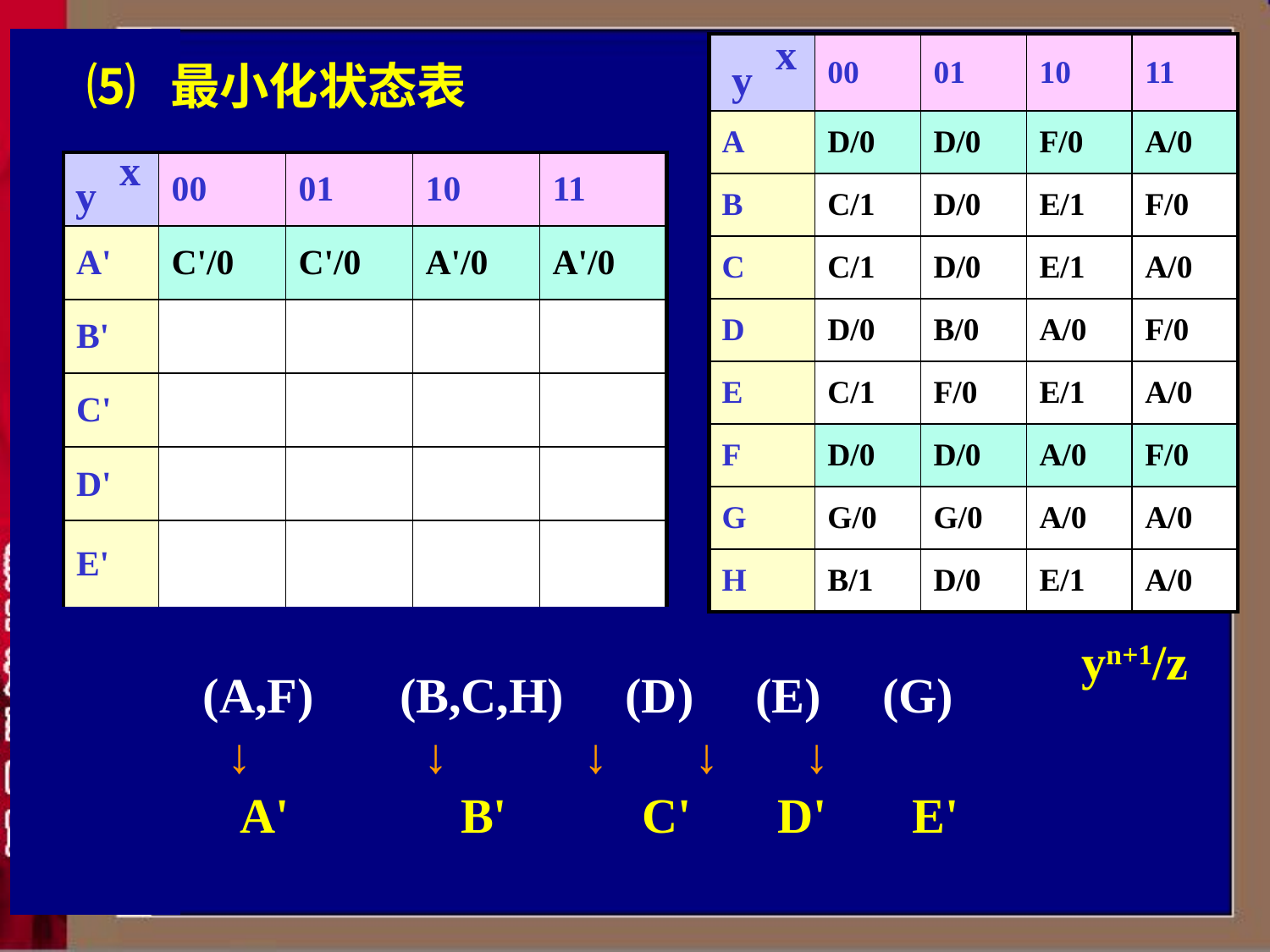

x
y

|  | 00 | 01 | 10 | 11 |
| --- | --- | --- | --- | --- |
| A | D/0 | D/0 | F/0 | A/0 |
| B | C/1 | D/0 | E/1 | F/0 |
| C | C/1 | D/0 | E/1 | A/0 |
| D | D/0 | B/0 | A/0 | F/0 |
| E | C/1 | F/0 | E/1 | A/0 |
| F | D/0 | D/0 | A/0 | F/0 |
| G | G/0 | G/0 | A/0 | A/0 |
| H | B/1 | D/0 | E/1 | A/0 |
# ⑸  最小化状态表
x
y
|  | 00 | 01 | 10 | 11 |
| --- | --- | --- | --- | --- |
| A' | C'/0 | C'/0 | A'/0 | A'/0 |
| B' |  |  |  |  |
| C' |  |  |  |  |
| D' |  |  |  |  |
| E' |  |  |  |  |
yn+1/z
(A,F)       (B,C,H)     (D)     (E)     (G)
  ↓              ↓           ↓       ↓       ↓
   A'              B'           C'       D'       E'